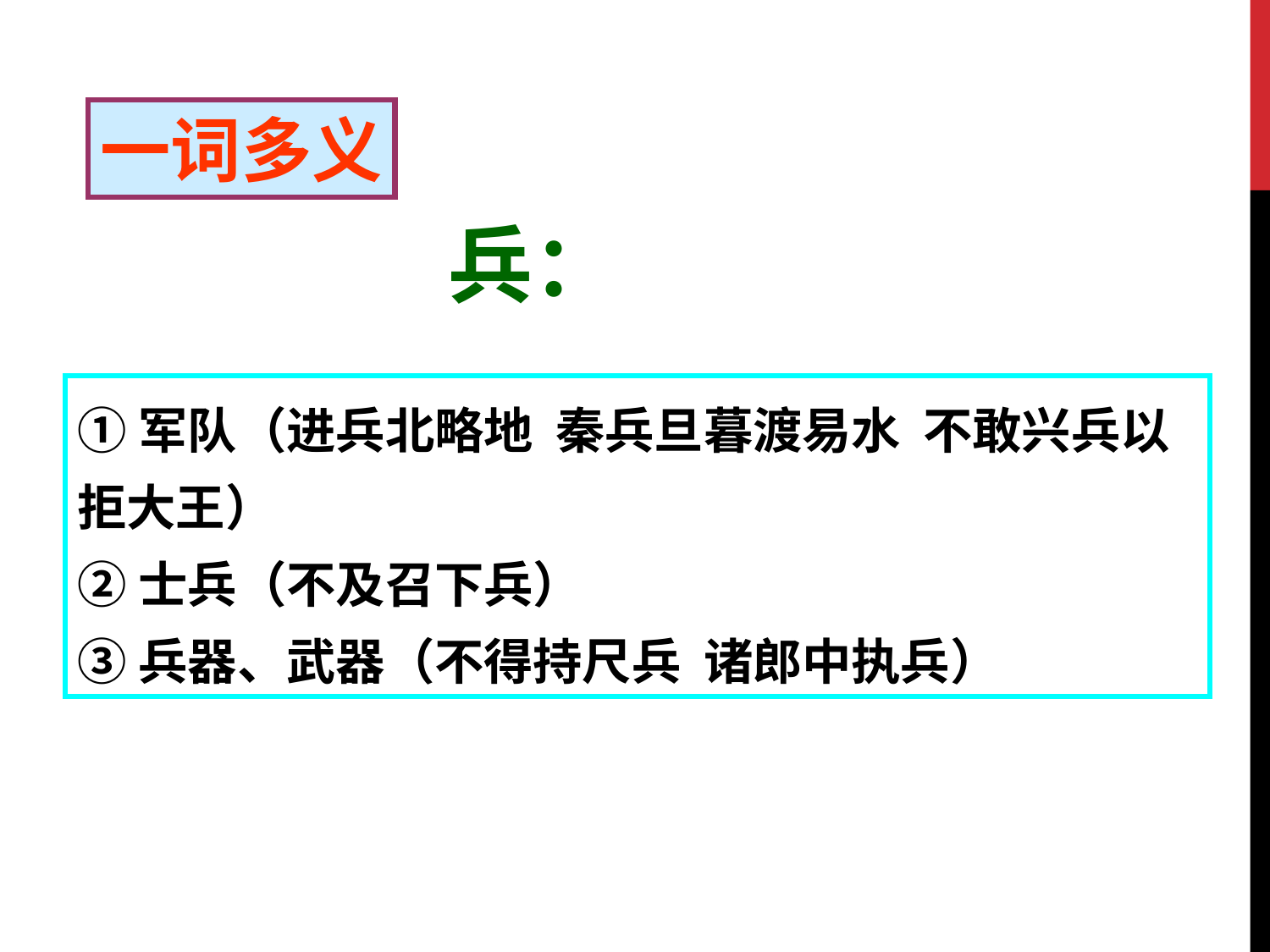

一词多义
兵：
①军队（进兵北略地  秦兵旦暮渡易水  不敢兴兵以拒大王）
②士兵（不及召下兵）
③兵器、武器（不得持尺兵  诸郎中执兵）